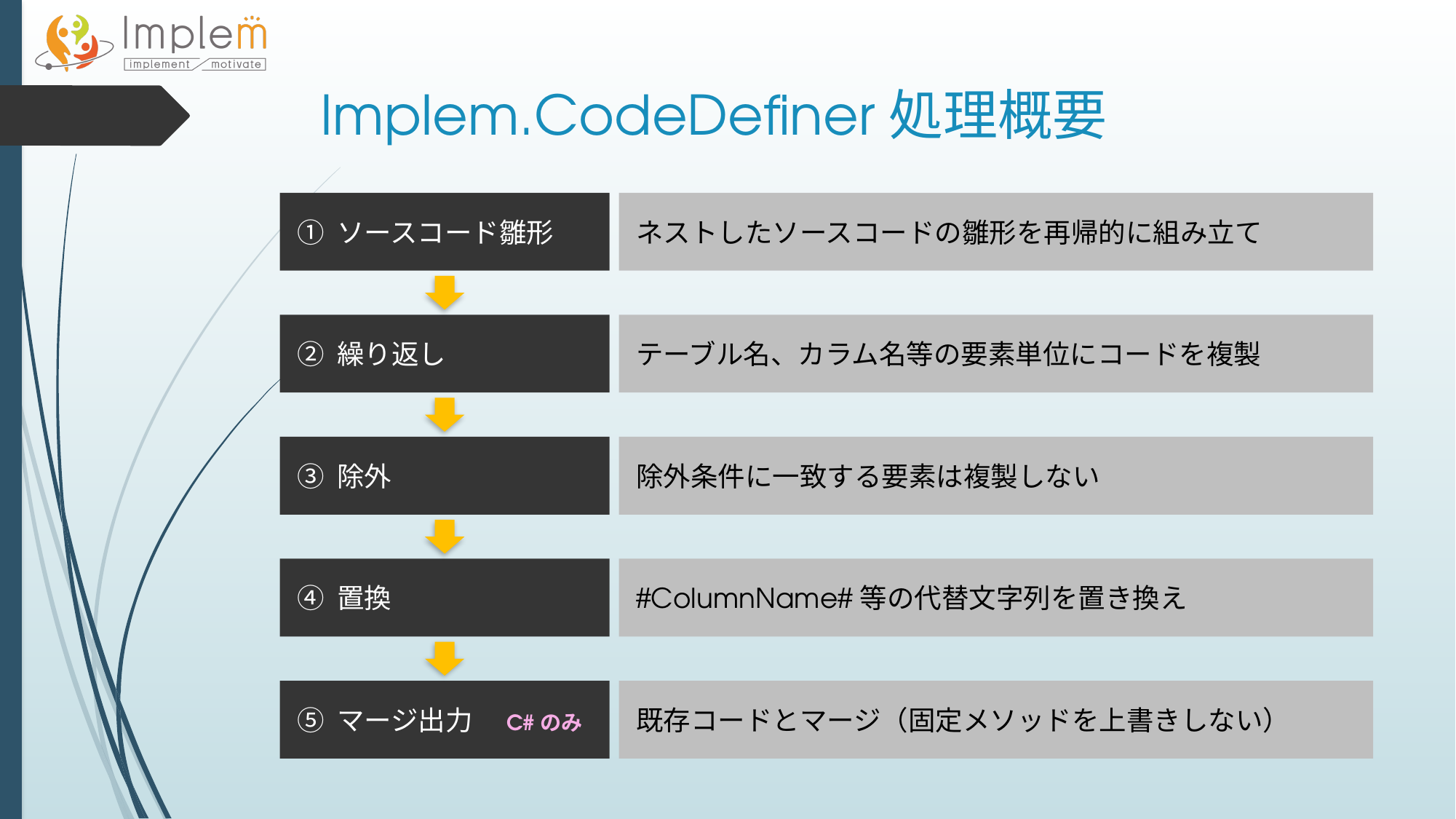

# Implem.CodeDefiner処理概要
① ソースコード雛形
ネストしたソースコードの雛形を再帰的に組み立て

② 繰り返し
テーブル名、カラム名等の要素単位にコードを複製

③ 除外
除外条件に一致する要素は複製しない

④ 置換
#ColumnName#等の代替文字列を置き換え

⑤ マージ出力　C#のみ
既存コードとマージ（固定メソッドを上書きしない）